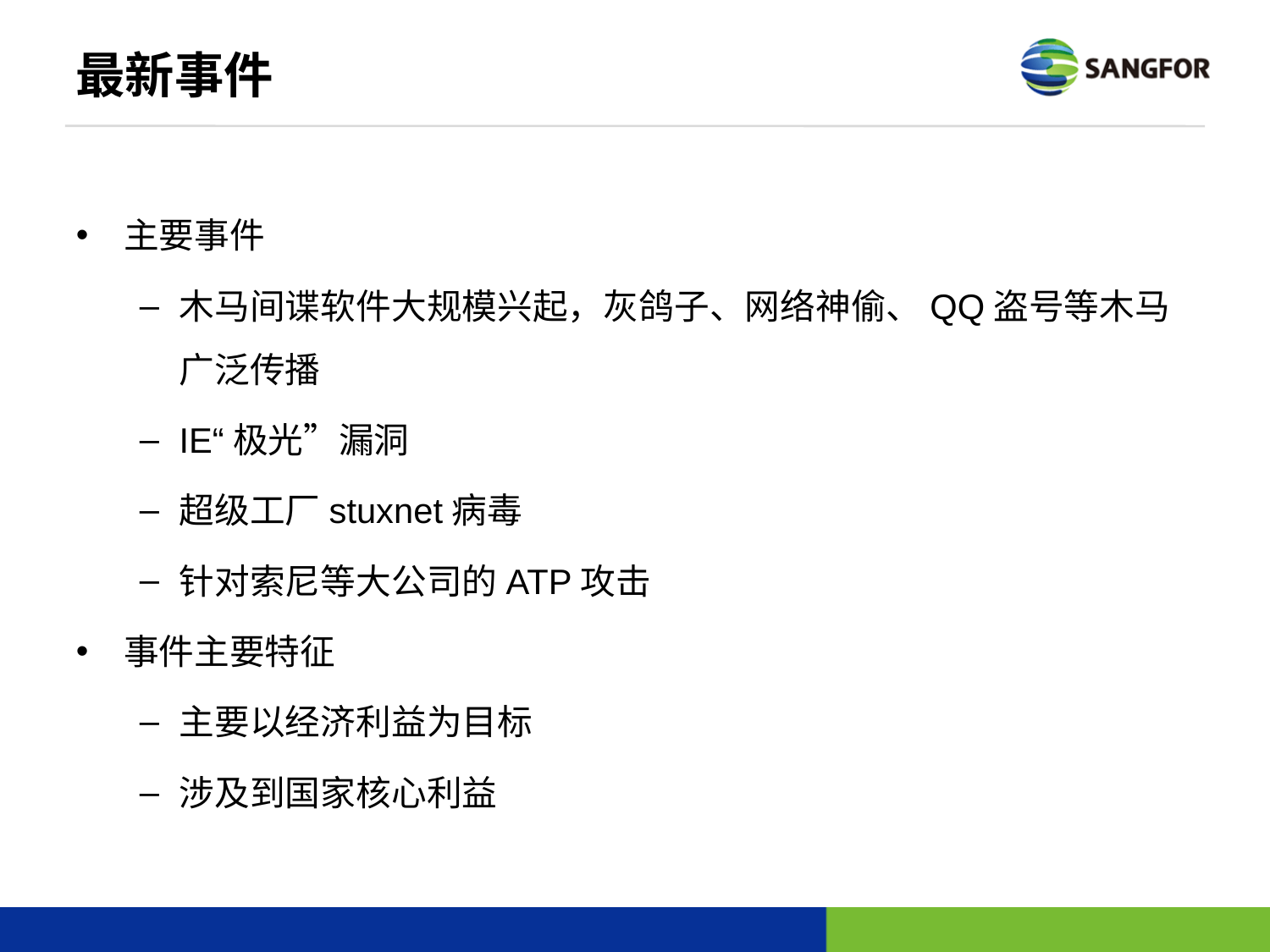

# 最新事件
主要事件
木马间谍软件大规模兴起，灰鸽子、网络神偷、QQ盗号等木马广泛传播
IE“极光”漏洞
超级工厂stuxnet病毒
针对索尼等大公司的ATP攻击
事件主要特征
主要以经济利益为目标
涉及到国家核心利益